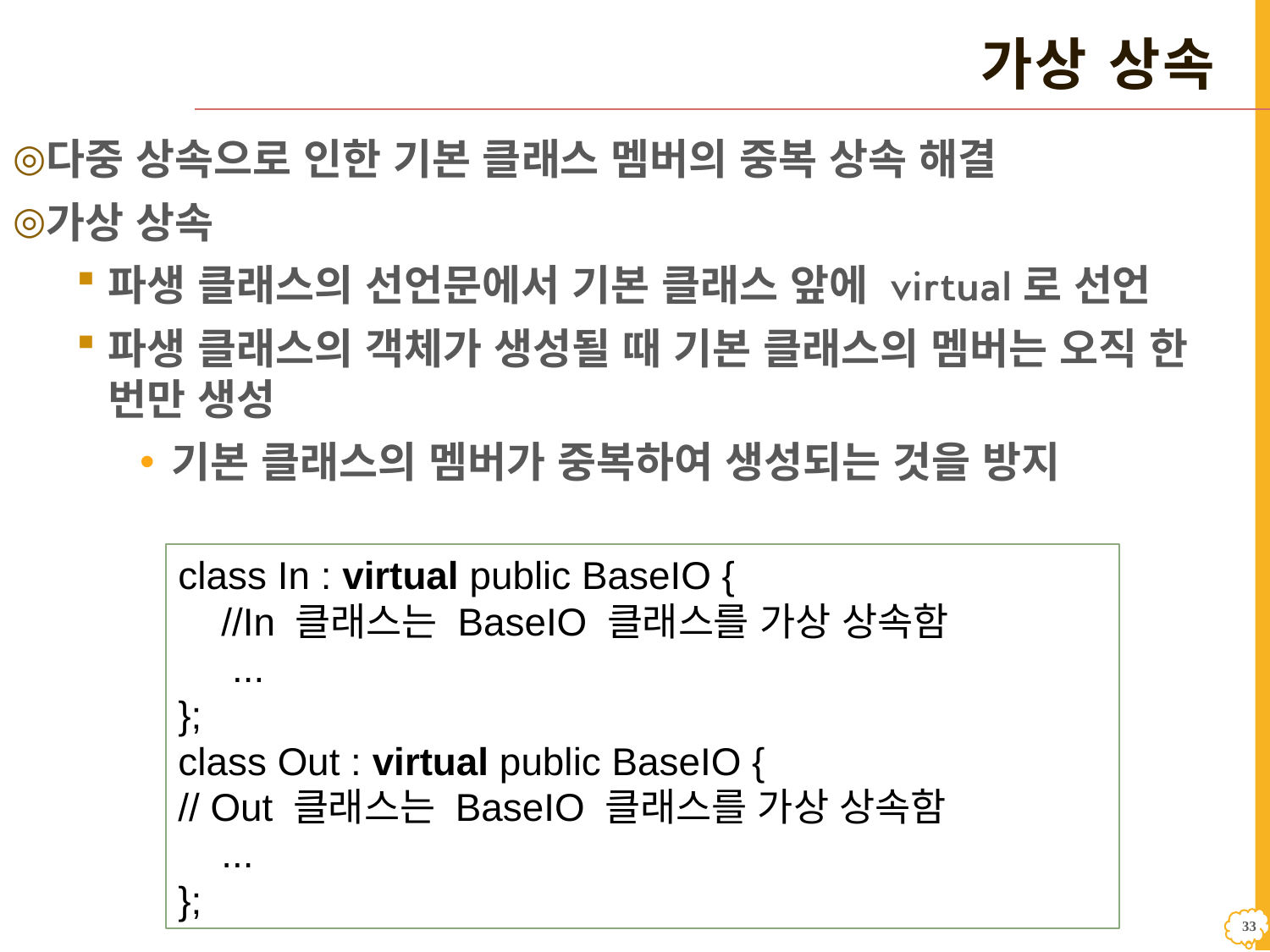

# 가상 상속
다중 상속으로 인한 기본 클래스 멤버의 중복 상속 해결
가상 상속
파생 클래스의 선언문에서 기본 클래스 앞에 virtual로 선언
파생 클래스의 객체가 생성될 때 기본 클래스의 멤버는 오직 한 번만 생성
기본 클래스의 멤버가 중복하여 생성되는 것을 방지
class In : virtual public BaseIO {
    //In 클래스는 BaseIO 클래스를 가상 상속함
     ...
};
class Out : virtual public BaseIO {
// Out 클래스는 BaseIO 클래스를 가상 상속함
    ...
};
33